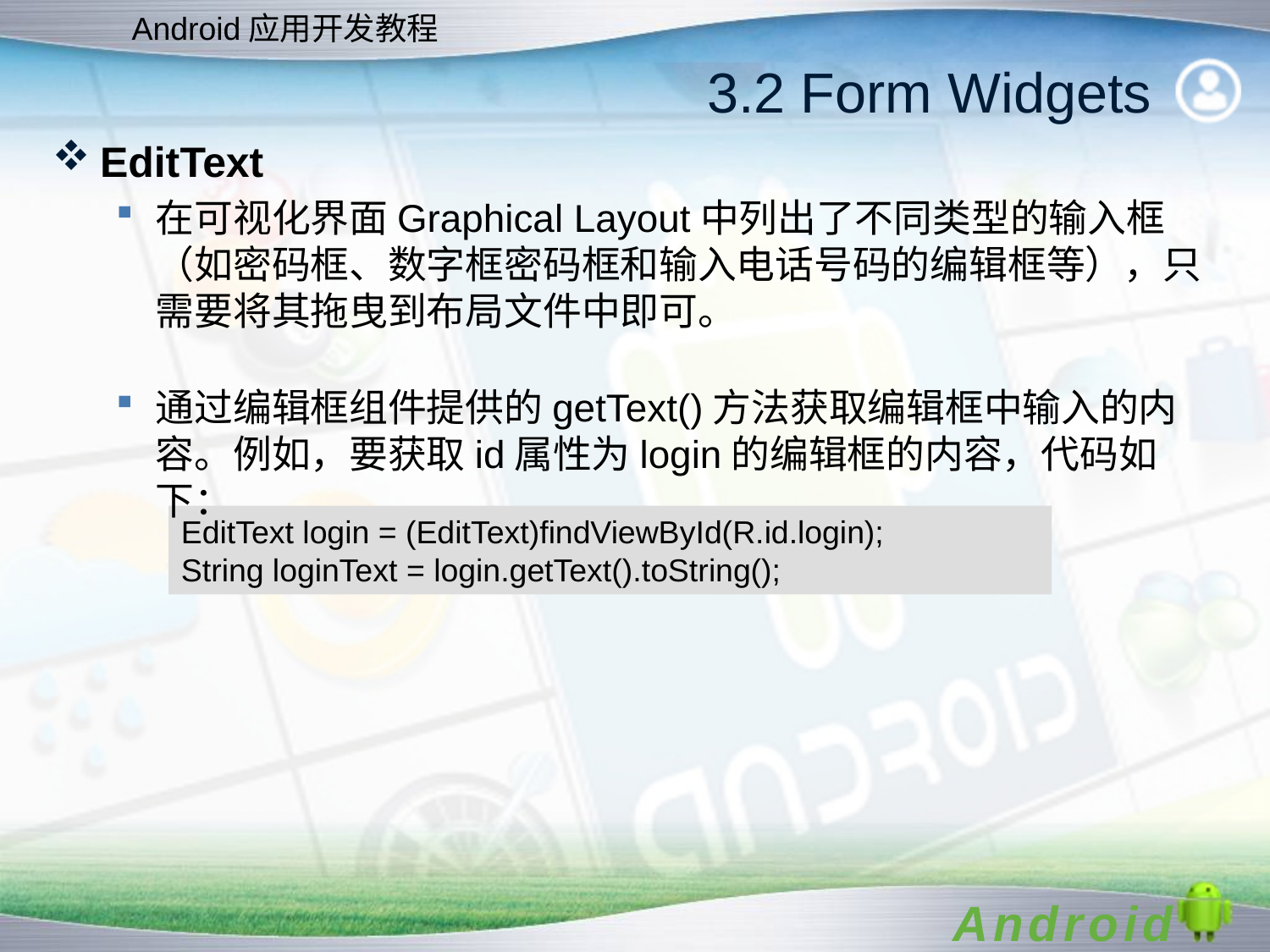

# 3.2 Form Widgets
EditText
在可视化界面Graphical Layout中列出了不同类型的输入框（如密码框、数字框密码框和输入电话号码的编辑框等），只需要将其拖曳到布局文件中即可。
通过编辑框组件提供的getText()方法获取编辑框中输入的内容。例如，要获取id属性为login的编辑框的内容，代码如下：
EditText login = (EditText)findViewById(R.id.login);
String loginText = login.getText().toString();